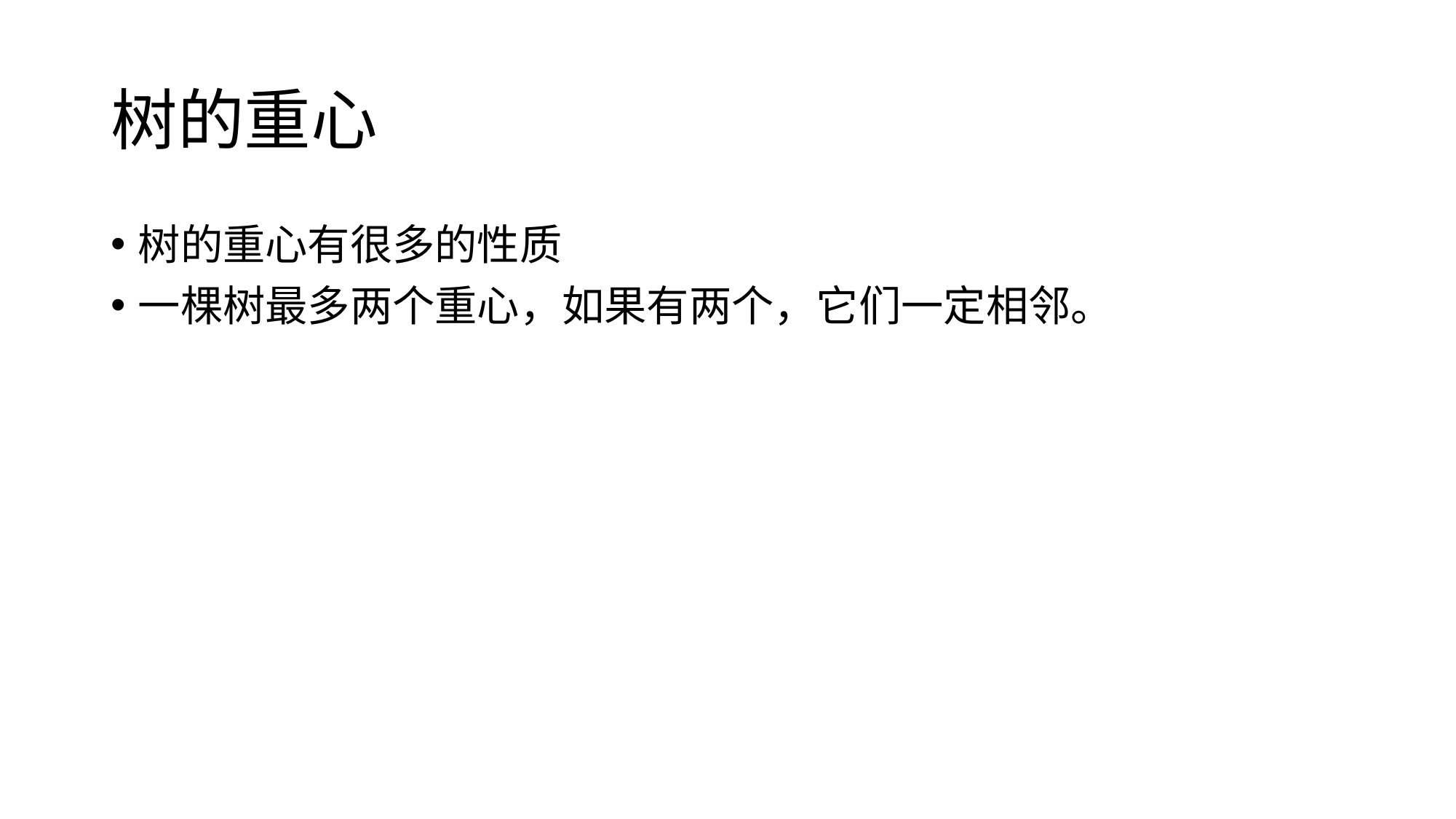

# 树的重心
树的重心有很多的性质
一棵树最多两个重心，如果有两个，它们一定相邻。